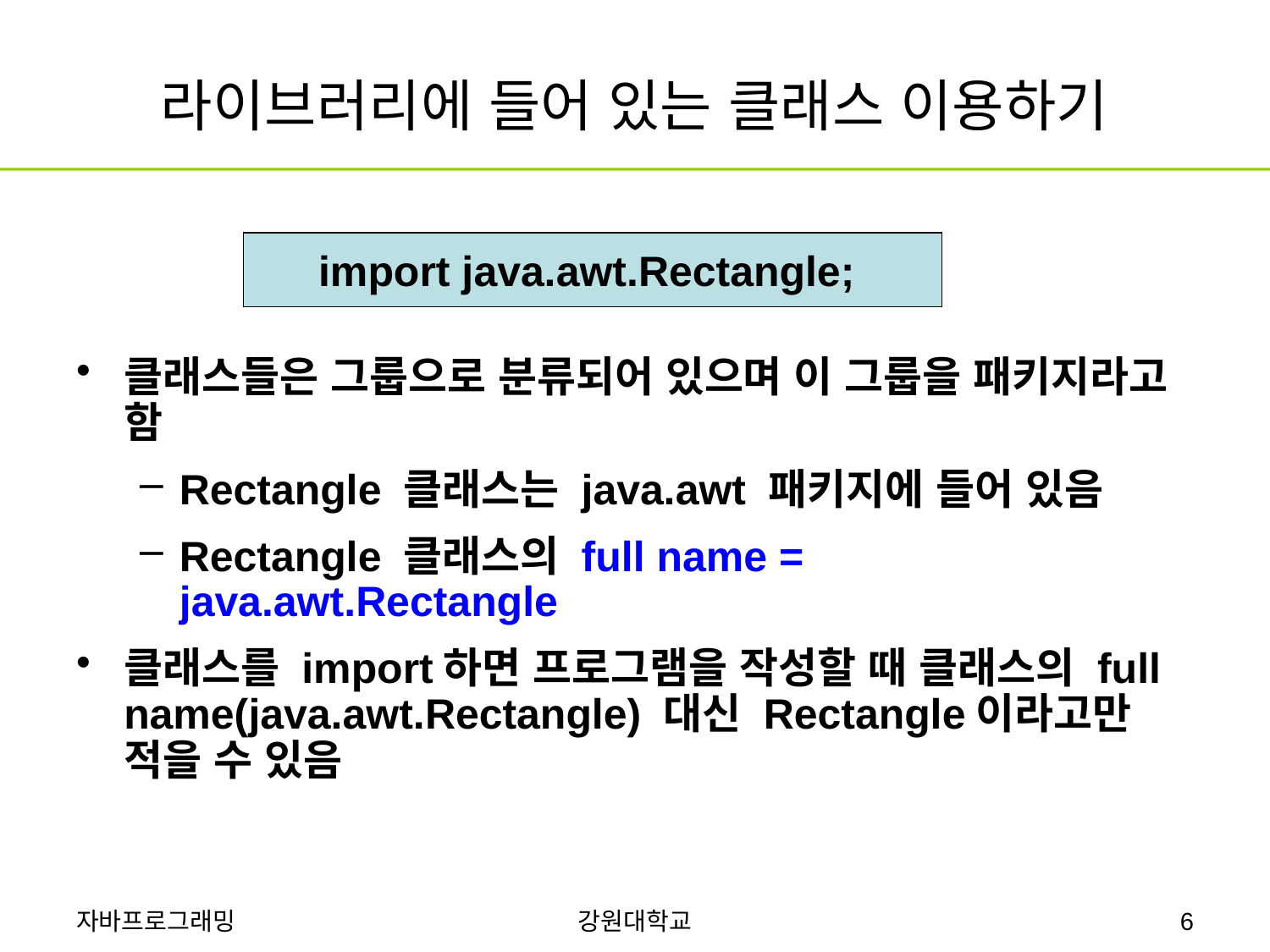

# 라이브러리에 들어 있는 클래스 이용하기

import java.awt.Rectangle;
클래스들은 그룹으로 분류되어 있으며 이 그룹을 패키지라고 함
Rectangle 클래스는 java.awt 패키지에 들어 있음
Rectangle 클래스의 full name = java.awt.Rectangle
클래스를 import하면 프로그램을 작성할 때 클래스의 full name(java.awt.Rectangle) 대신 Rectangle이라고만 적을 수 있음
자바프로그래밍
강원대학교
6